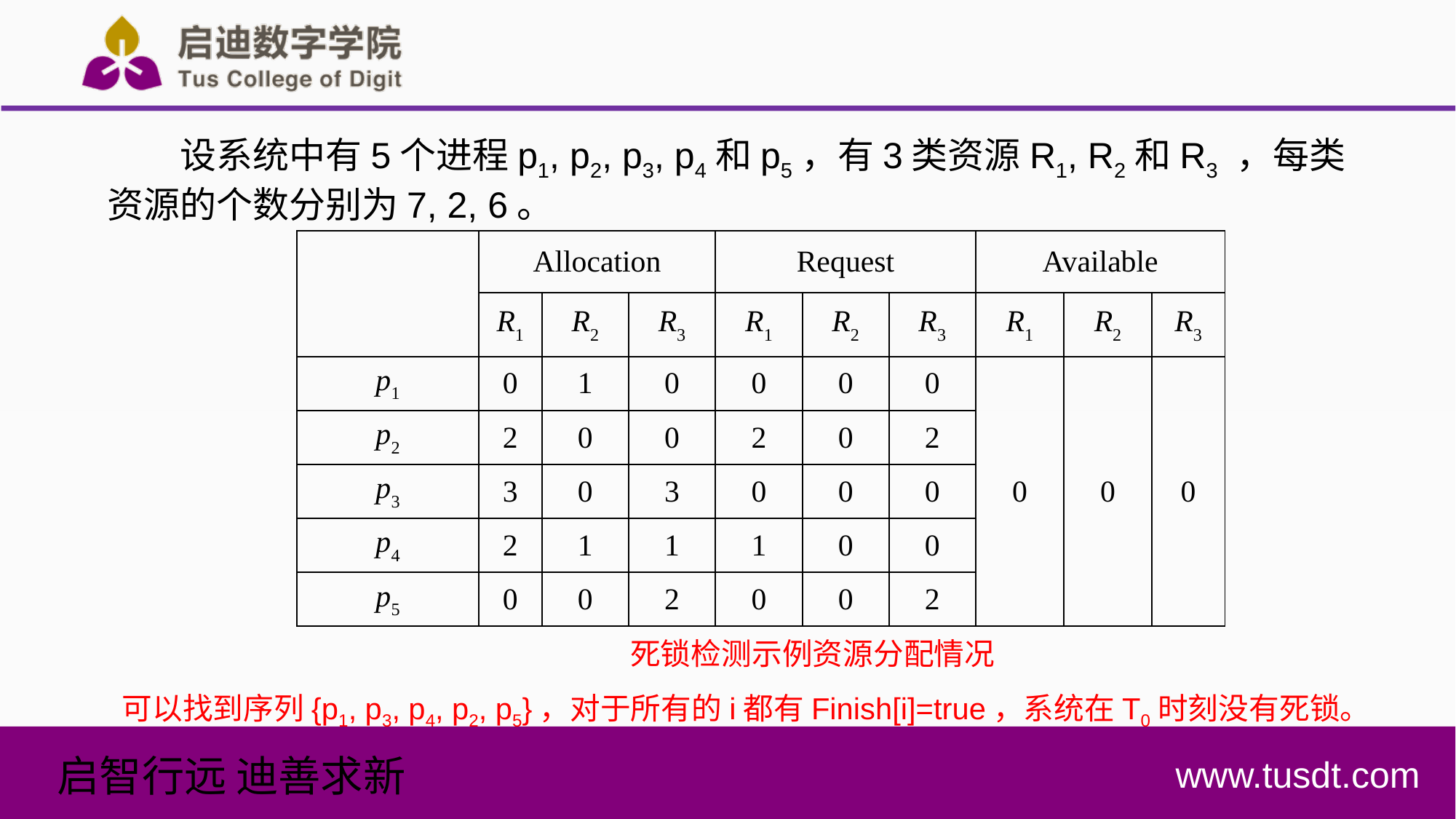

设系统中有5个进程p1, p2, p3, p4和p5，有3类资源R1, R2和R3 ，每类资源的个数分别为7, 2, 6。
|  | Allocation |  |  | Request |  |  | Available |  |  |
| --- | --- | --- | --- | --- | --- | --- | --- | --- | --- |
|  | R1 | R2 | R3 | R1 | R2 | R3 | R1 | R2 | R3 |
| p1 | 0 | 1 | 0 | 0 | 0 | 0 | 0 | 0 | 0 |
| p2 | 2 | 0 | 0 | 2 | 0 | 2 |  |  |  |
| p3 | 3 | 0 | 3 | 0 | 0 | 0 |  |  |  |
| p4 | 2 | 1 | 1 | 1 | 0 | 0 |  |  |  |
| p5 | 0 | 0 | 2 | 0 | 0 | 2 |  |  |  |
死锁检测示例资源分配情况
可以找到序列{p1, p3, p4, p2, p5}，对于所有的i都有Finish[i]=true，系统在T0时刻没有死锁。